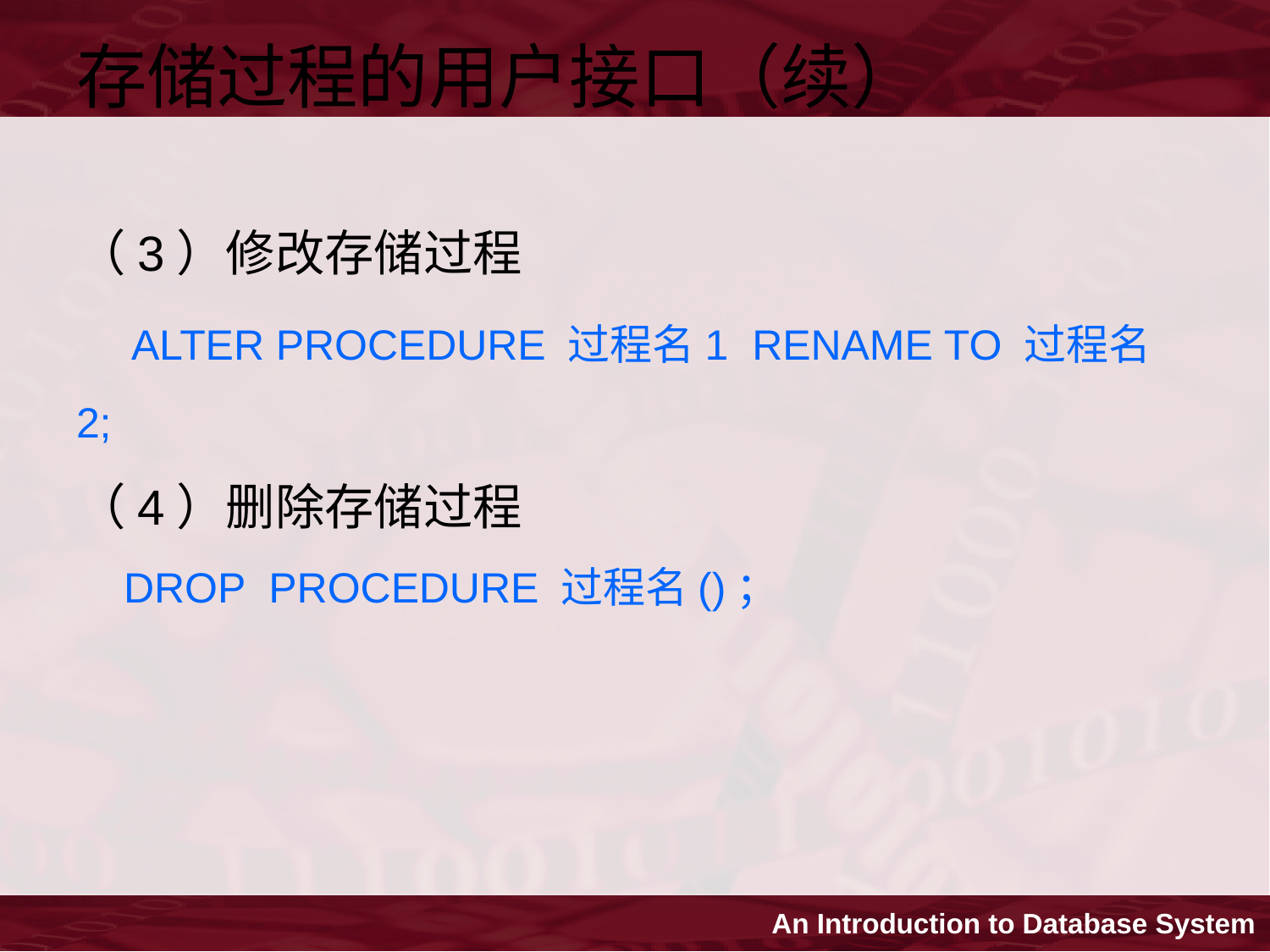

存储过程的用户接口（续）
（3）修改存储过程
    ALTER PROCEDURE 过程名1  RENAME TO 过程名2;
（4）删除存储过程
    DROP  PROCEDURE 过程名()；